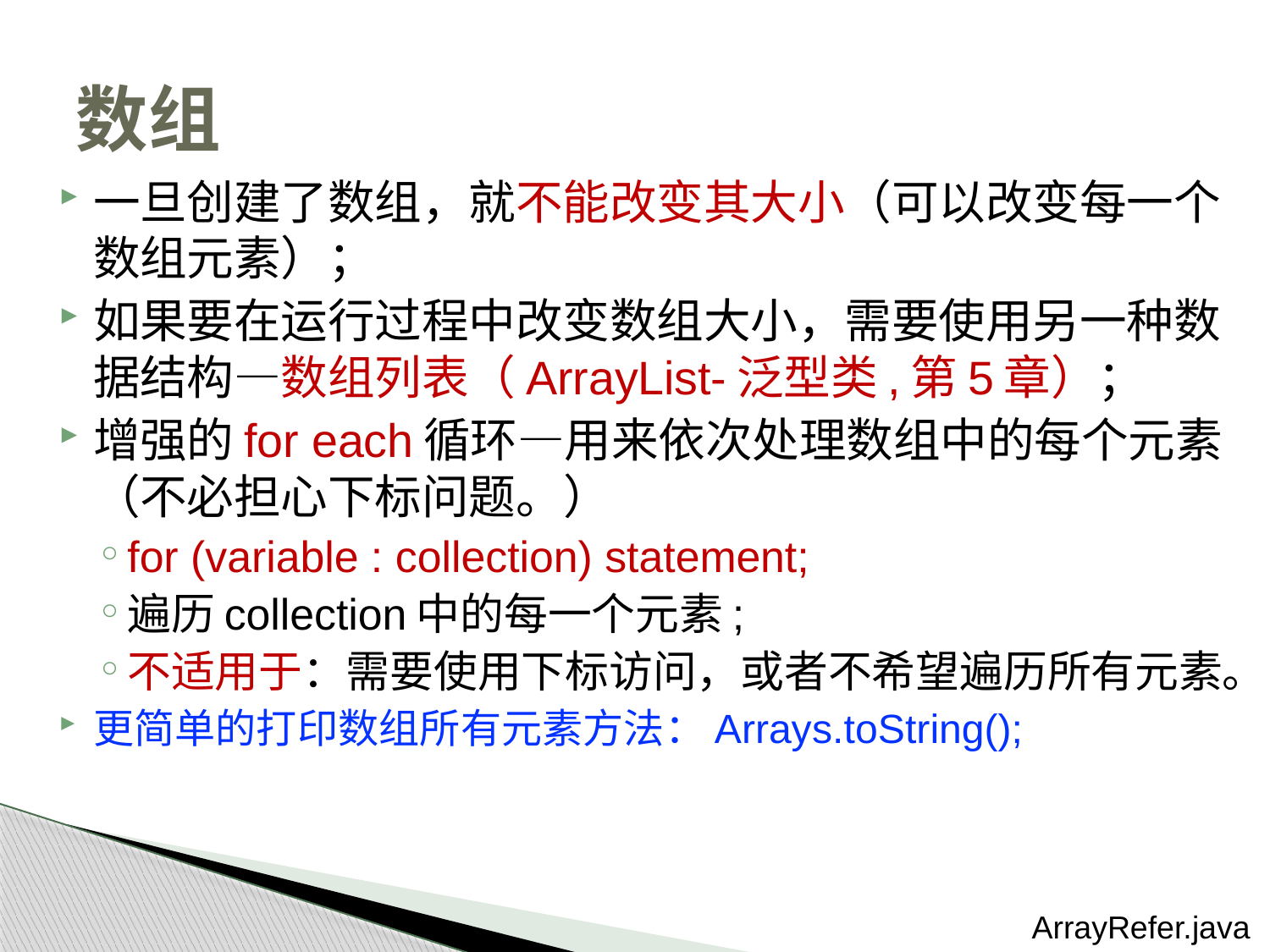

# 数组
一旦创建了数组，就不能改变其大小（可以改变每一个数组元素）；
如果要在运行过程中改变数组大小，需要使用另一种数据结构—数组列表（ArrayList-泛型类,第5章）；
增强的for each循环—用来依次处理数组中的每个元素（不必担心下标问题。）
for (variable : collection) statement;
遍历collection中的每一个元素;
不适用于：需要使用下标访问，或者不希望遍历所有元素。
更简单的打印数组所有元素方法：Arrays.toString();
ArrayRefer.java